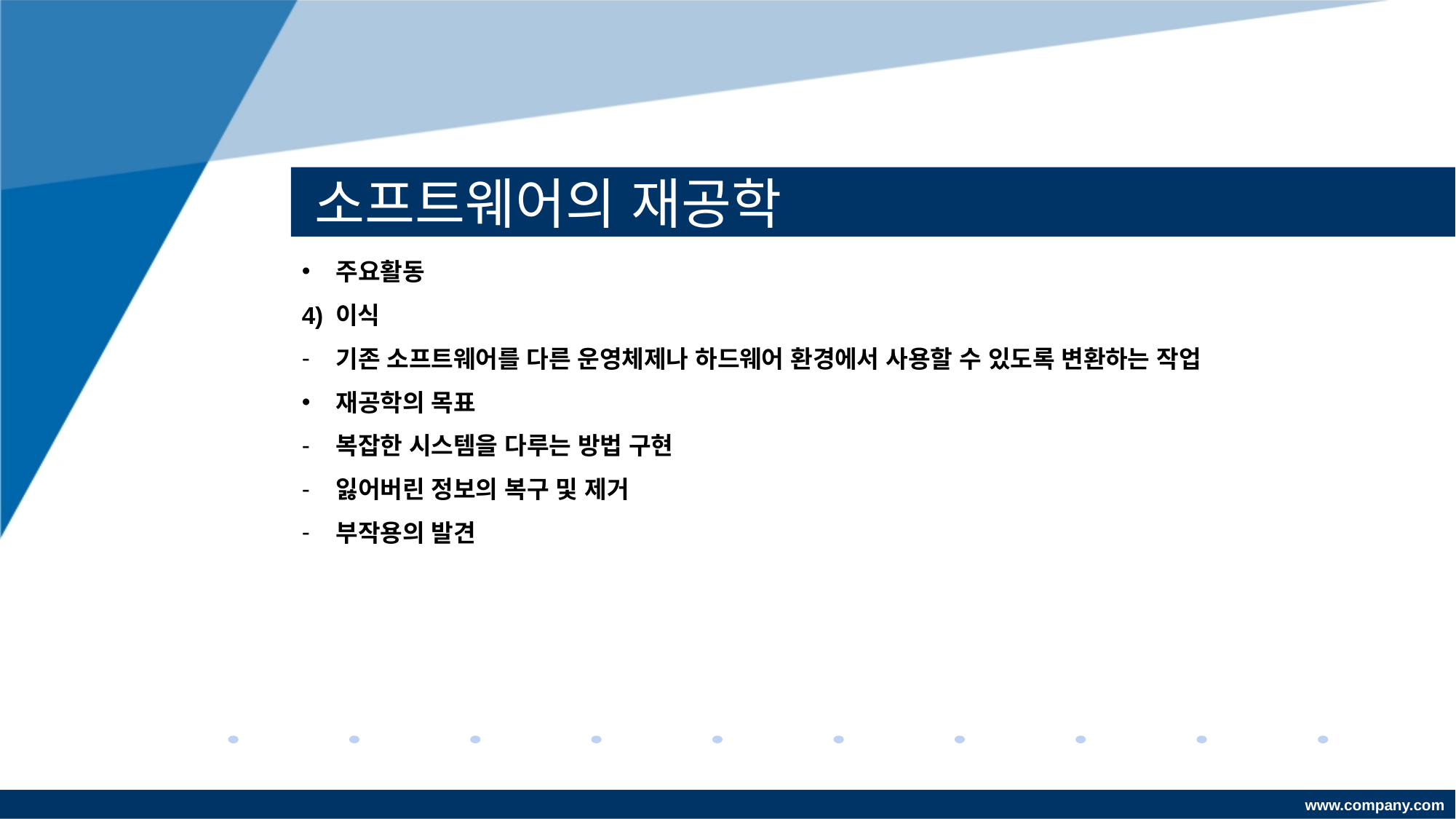

# 소프트웨어의 재공학
주요활동
4) 이식
기존 소프트웨어를 다른 운영체제나 하드웨어 환경에서 사용할 수 있도록 변환하는 작업
재공학의 목표
복잡한 시스템을 다루는 방법 구현
잃어버린 정보의 복구 및 제거
부작용의 발견